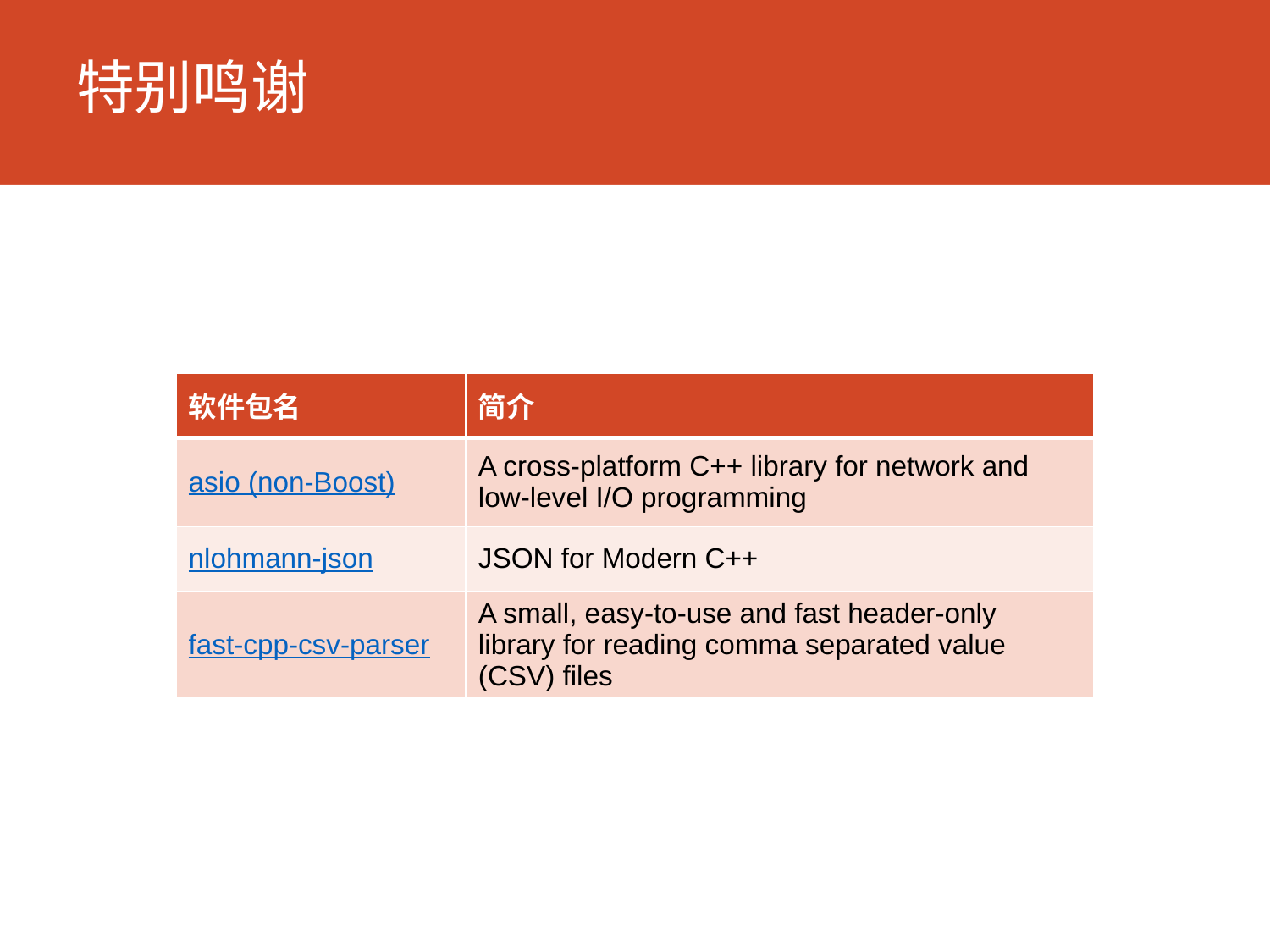

# 特别鸣谢
| 软件包名 | 简介 |
| --- | --- |
| asio (non-Boost) | A cross-platform C++ library for network and low-level I/O programming |
| nlohmann-json | JSON for Modern C++ |
| fast-cpp-csv-parser | A small, easy-to-use and fast header-only library for reading comma separated value (CSV) files |